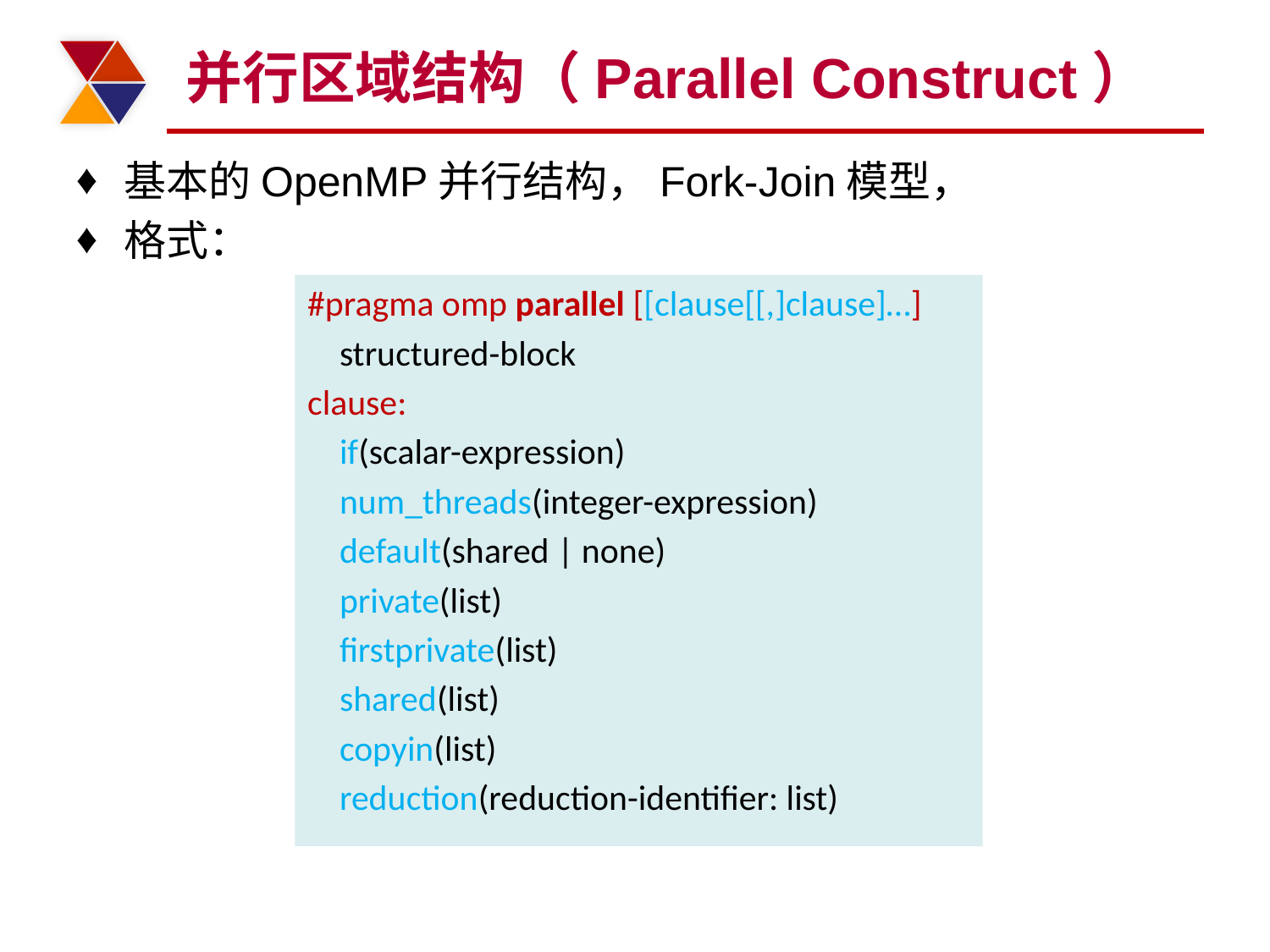

# 并行区域结构（Parallel Construct）
基本的OpenMP并行结构，Fork-Join模型，
格式：
#pragma omp parallel [[clause[[,]clause]…]
    structured-block
clause:
    if(scalar-expression)
    num_threads(integer-expression)
    default(shared | none)
    private(list)
    firstprivate(list)
    shared(list)
    copyin(list)
    reduction(reduction-identifier: list)